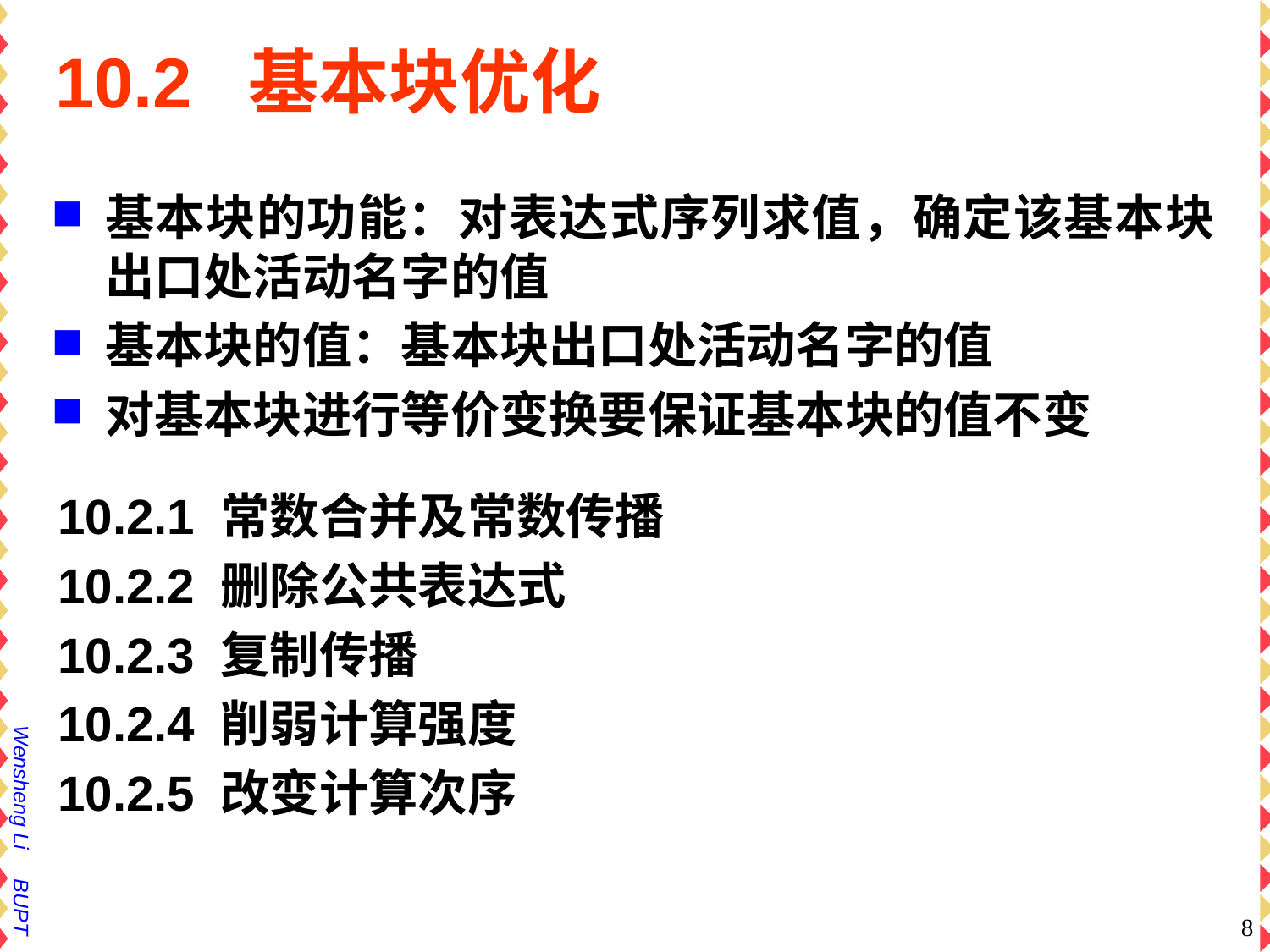

# 10.2  基本块优化
基本块的功能：对表达式序列求值，确定该基本块出口处活动名字的值
基本块的值：基本块出口处活动名字的值
对基本块进行等价变换要保证基本块的值不变
10.2.1 常数合并及常数传播
10.2.2 删除公共表达式
10.2.3 复制传播
10.2.4 削弱计算强度
10.2.5 改变计算次序
8